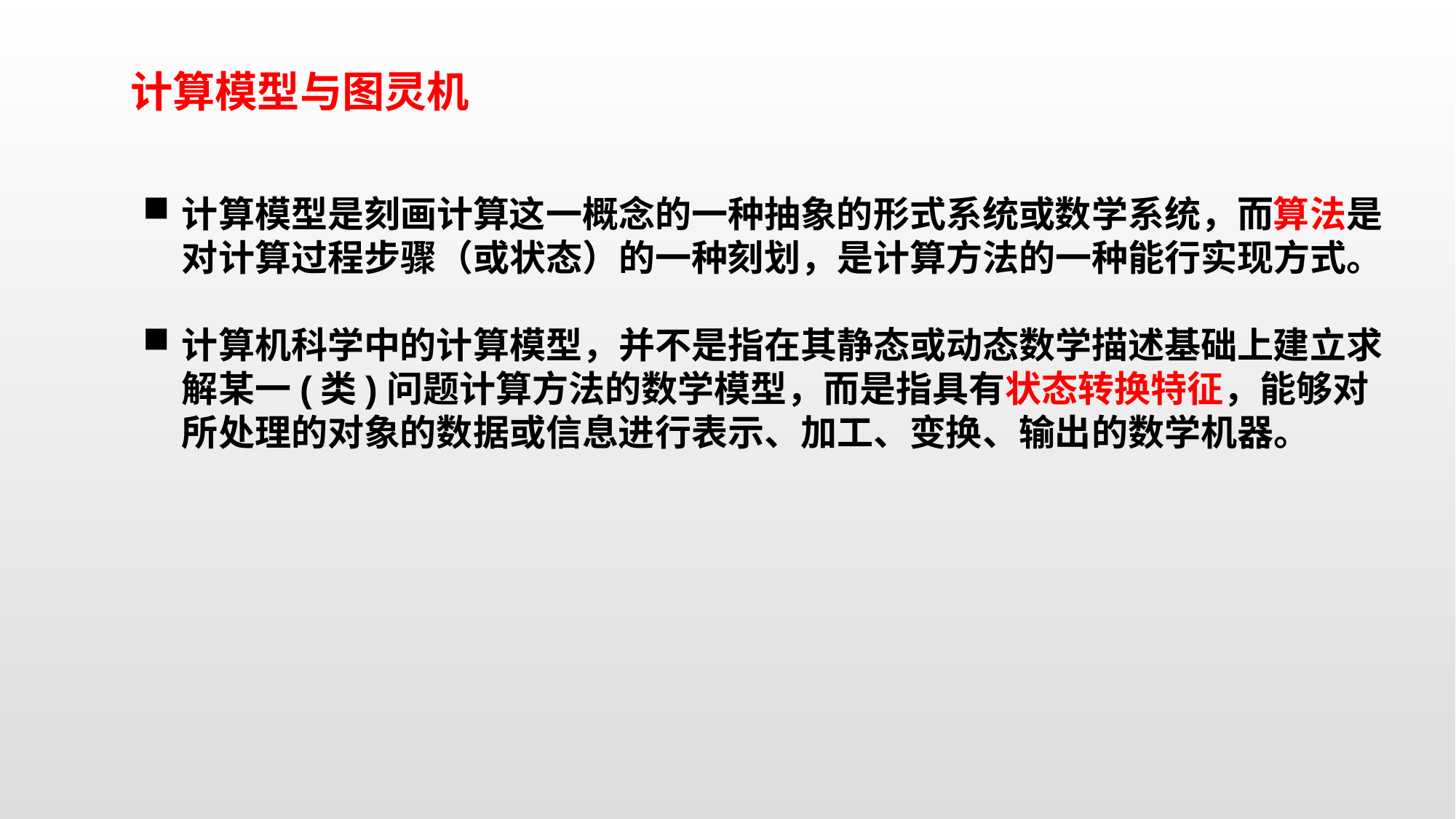

# 计算模型与图灵机
计算模型是刻画计算这一概念的一种抽象的形式系统或数学系统，而算法是对计算过程步骤（或状态）的一种刻划，是计算方法的一种能行实现方式。

计算机科学中的计算模型，并不是指在其静态或动态数学描述基础上建立求解某一(类)问题计算方法的数学模型，而是指具有状态转换特征，能够对所处理的对象的数据或信息进行表示、加工、变换、输出的数学机器。

25